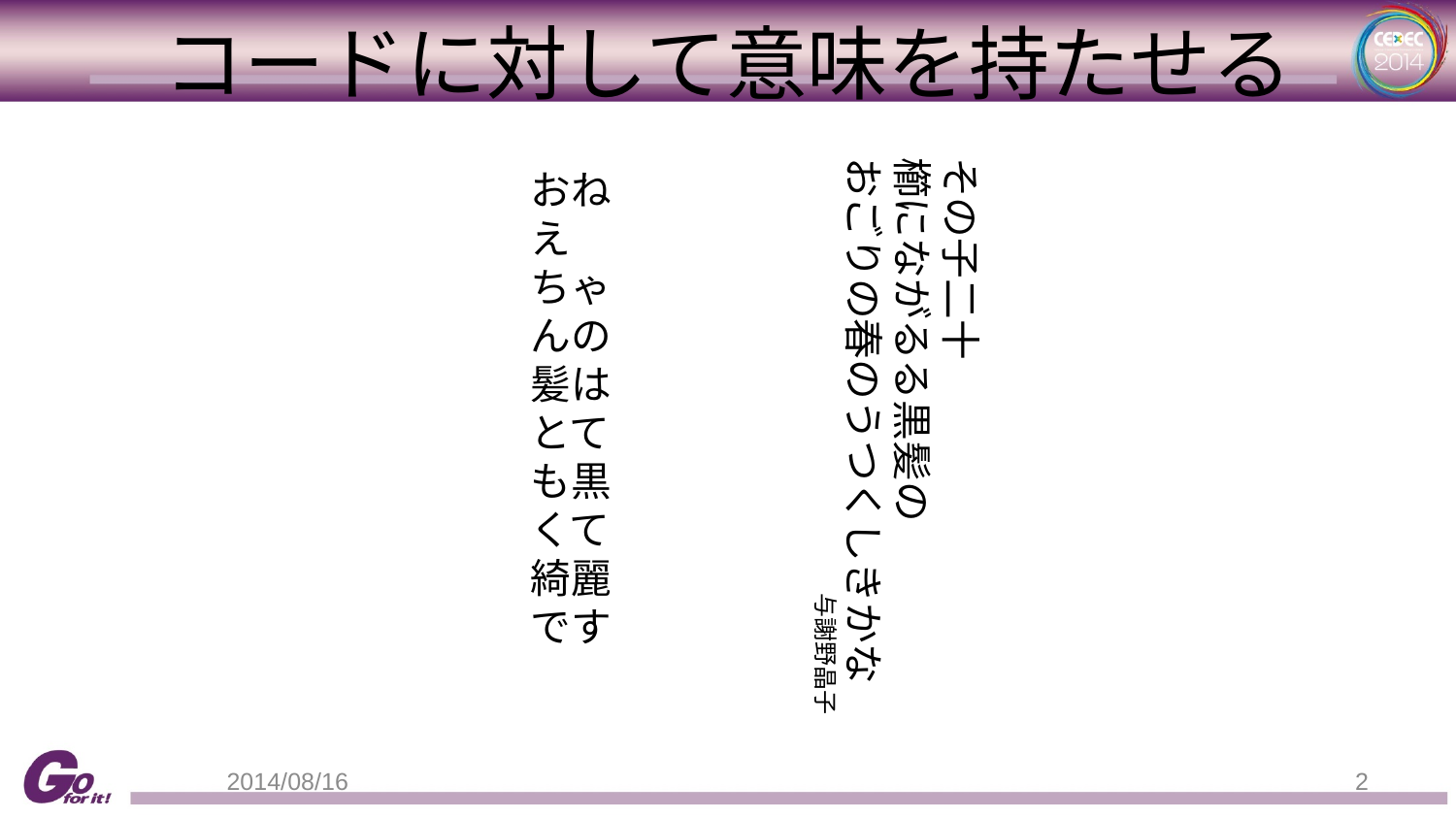

# コードに対して意味を持たせる
おねえちゃんの髪はとても黒くて綺麗です
その子二十
櫛にながるる黒髪の
おごりの春のうつくしきかな
与謝野晶子

2014/08/16
2